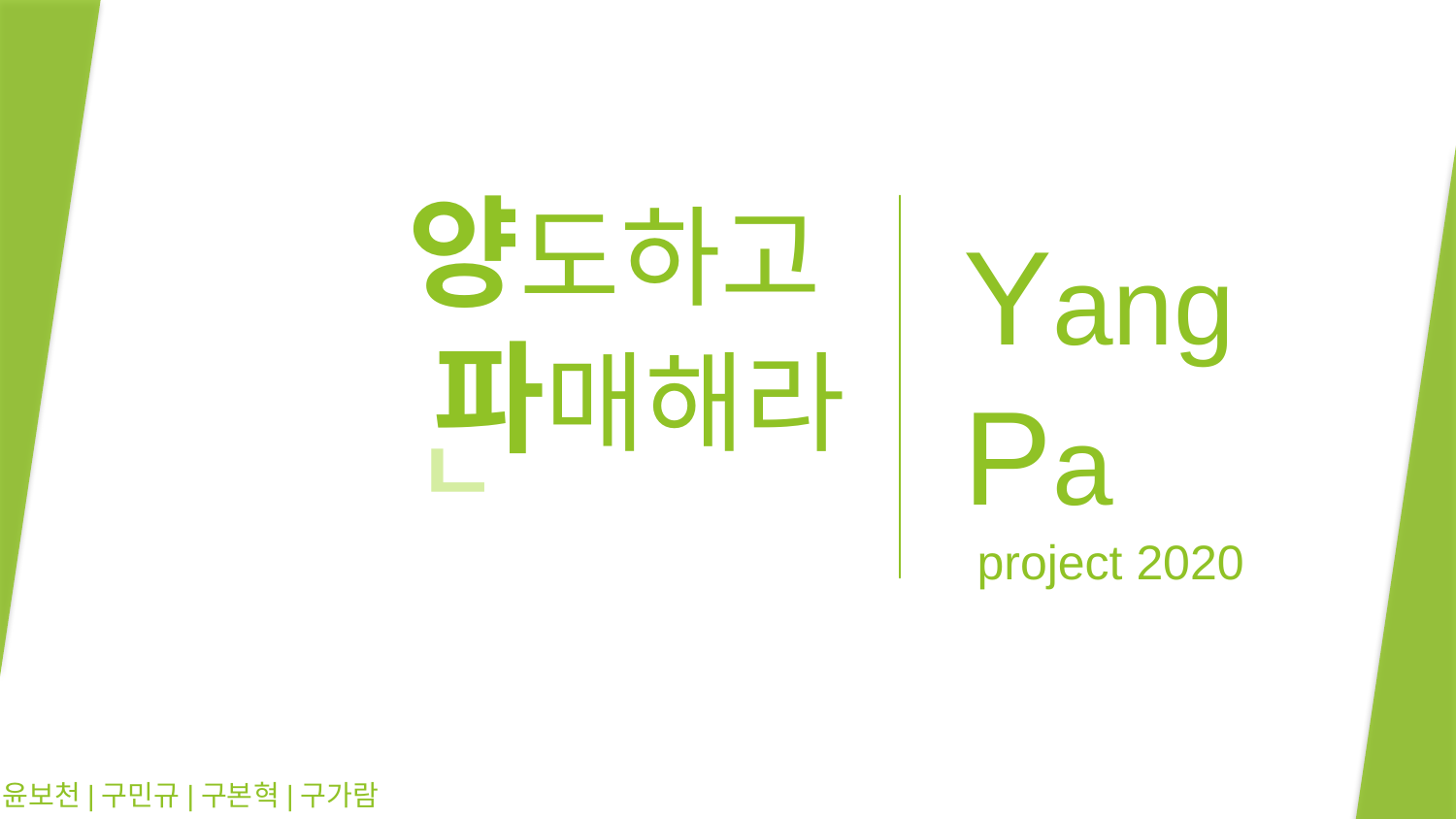

# 양도하고  파매해라

Yang
Pa
 project 2020
ㄴ
윤보천|구민규|구본혁|구가람